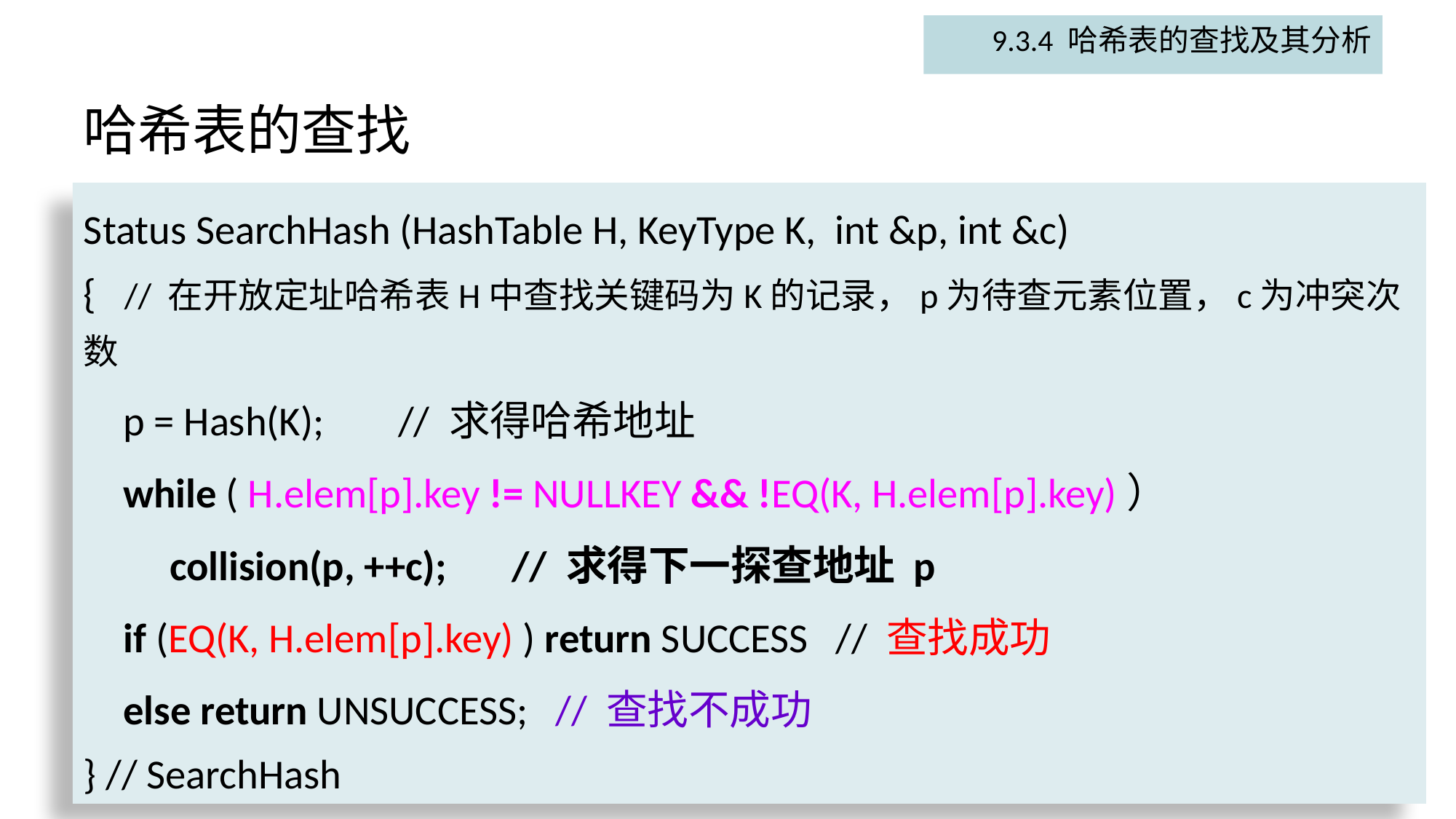

9.3.4 哈希表的查找及其分析
# 哈希表的查找
Status SearchHash (HashTable H, KeyType K,  int &p, int &c)
{   // 在开放定址哈希表H中查找关键码为K的记录，p为待查元素位置，c为冲突次数
p = Hash(K);        // 求得哈希地址
while ( H.elem[p].key != NULLKEY && !EQ(K, H.elem[p].key)）
     collision(p, ++c);       // 求得下一探查地址 p
if (EQ(K, H.elem[p].key) ) return SUCCESS   // 查找成功
else return UNSUCCESS;   // 查找不成功
} // SearchHash